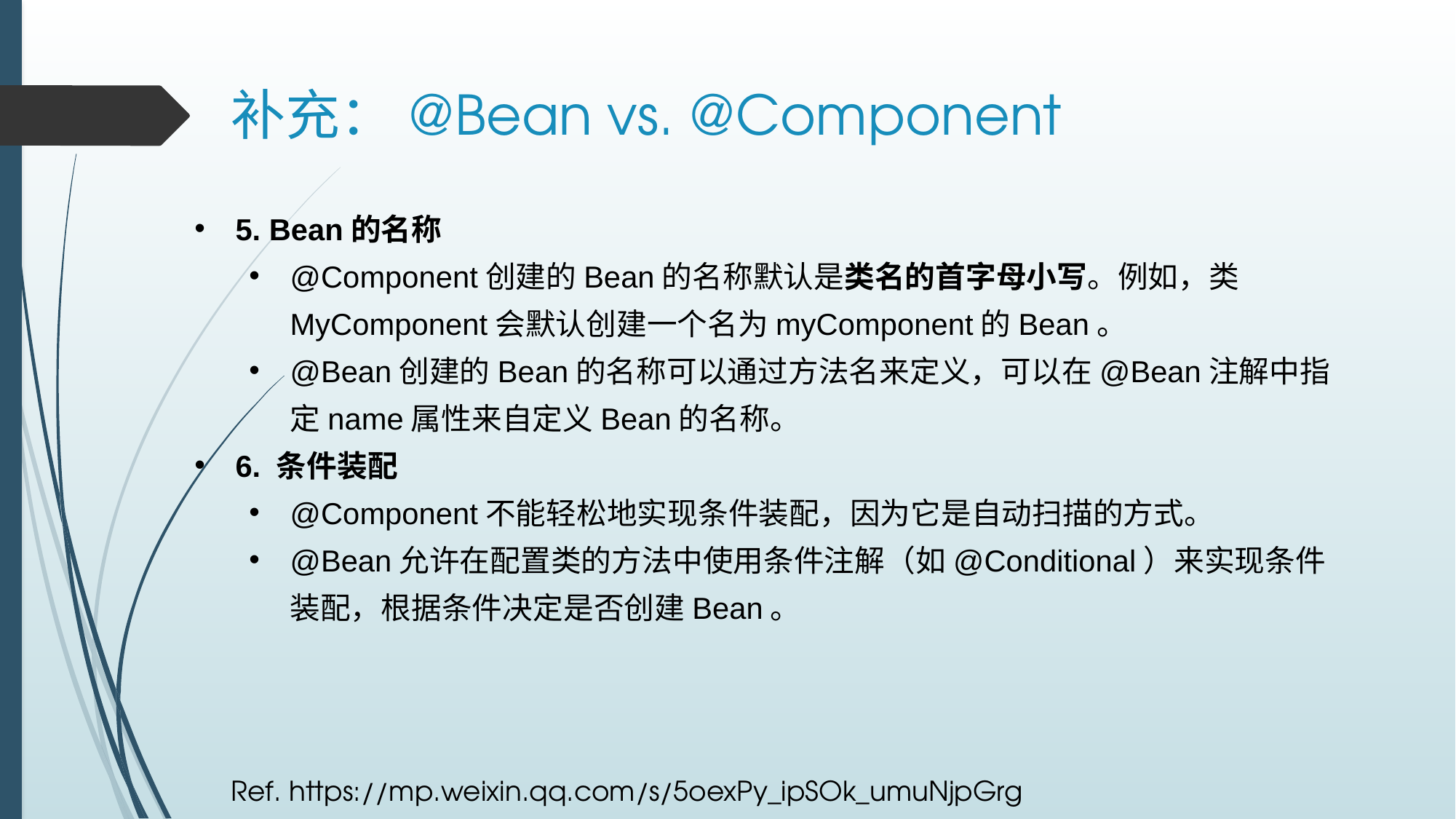

# 补充：@Bean vs. @Component
5. Bean的名称
@Component创建的Bean的名称默认是类名的首字母小写。例如，类MyComponent会默认创建一个名为myComponent的Bean。
@Bean创建的Bean的名称可以通过方法名来定义，可以在@Bean注解中指定name属性来自定义Bean的名称。
6. 条件装配
@Component不能轻松地实现条件装配，因为它是自动扫描的方式。
@Bean允许在配置类的方法中使用条件注解（如@Conditional）来实现条件装配，根据条件决定是否创建Bean。
Ref. https://mp.weixin.qq.com/s/5oexPy_ipSOk_umuNjpGrg